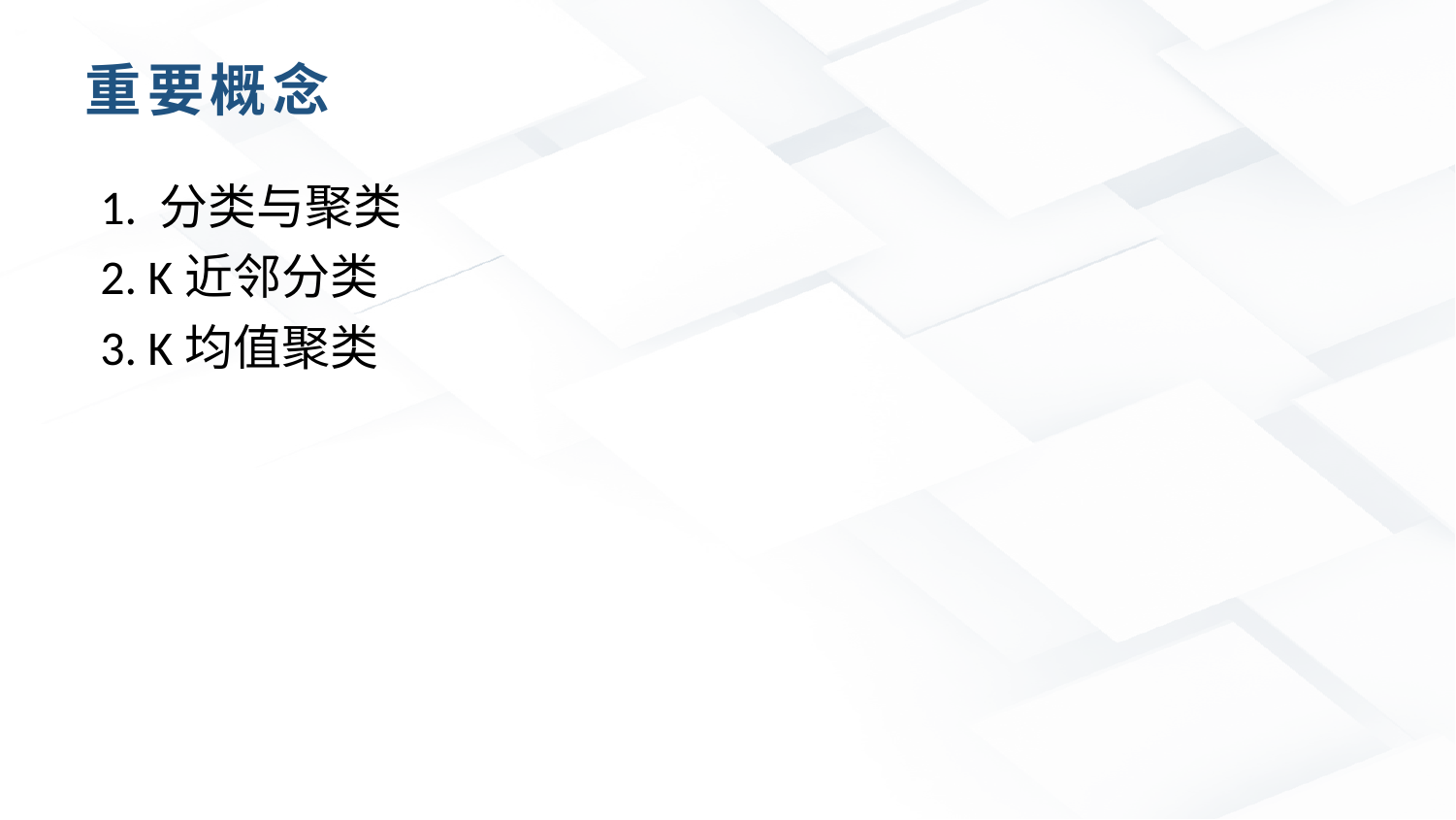

重要概念
1. 分类与聚类
2. K近邻分类
3. K均值聚类